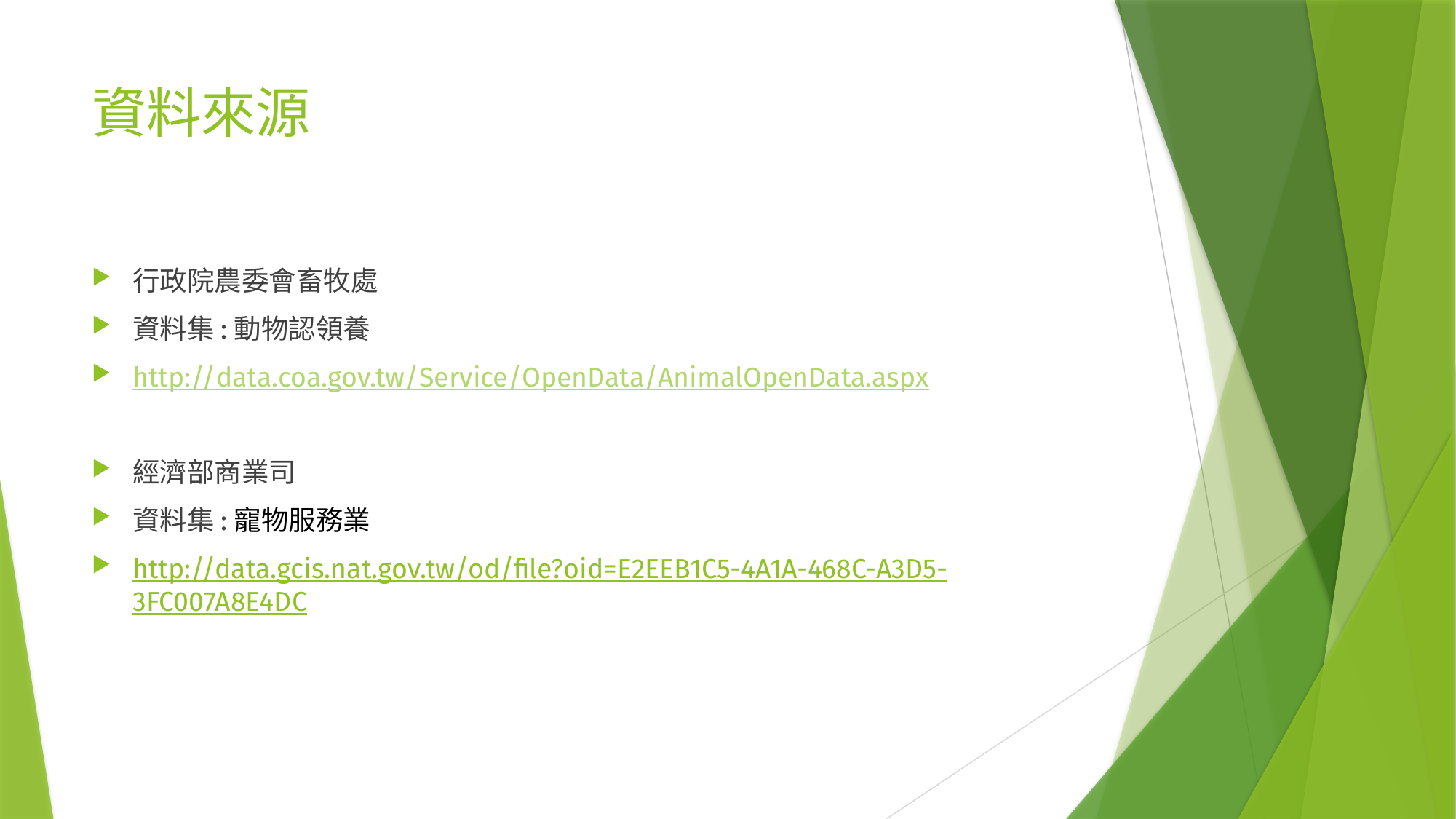

# 資料來源
行政院農委會畜牧處
資料集:動物認領養
http://data.coa.gov.tw/Service/OpenData/AnimalOpenData.aspx

經濟部商業司
資料集:寵物服務業
http://data.gcis.nat.gov.tw/od/file?oid=E2EEB1C5-4A1A-468C-A3D5-3FC007A8E4DC